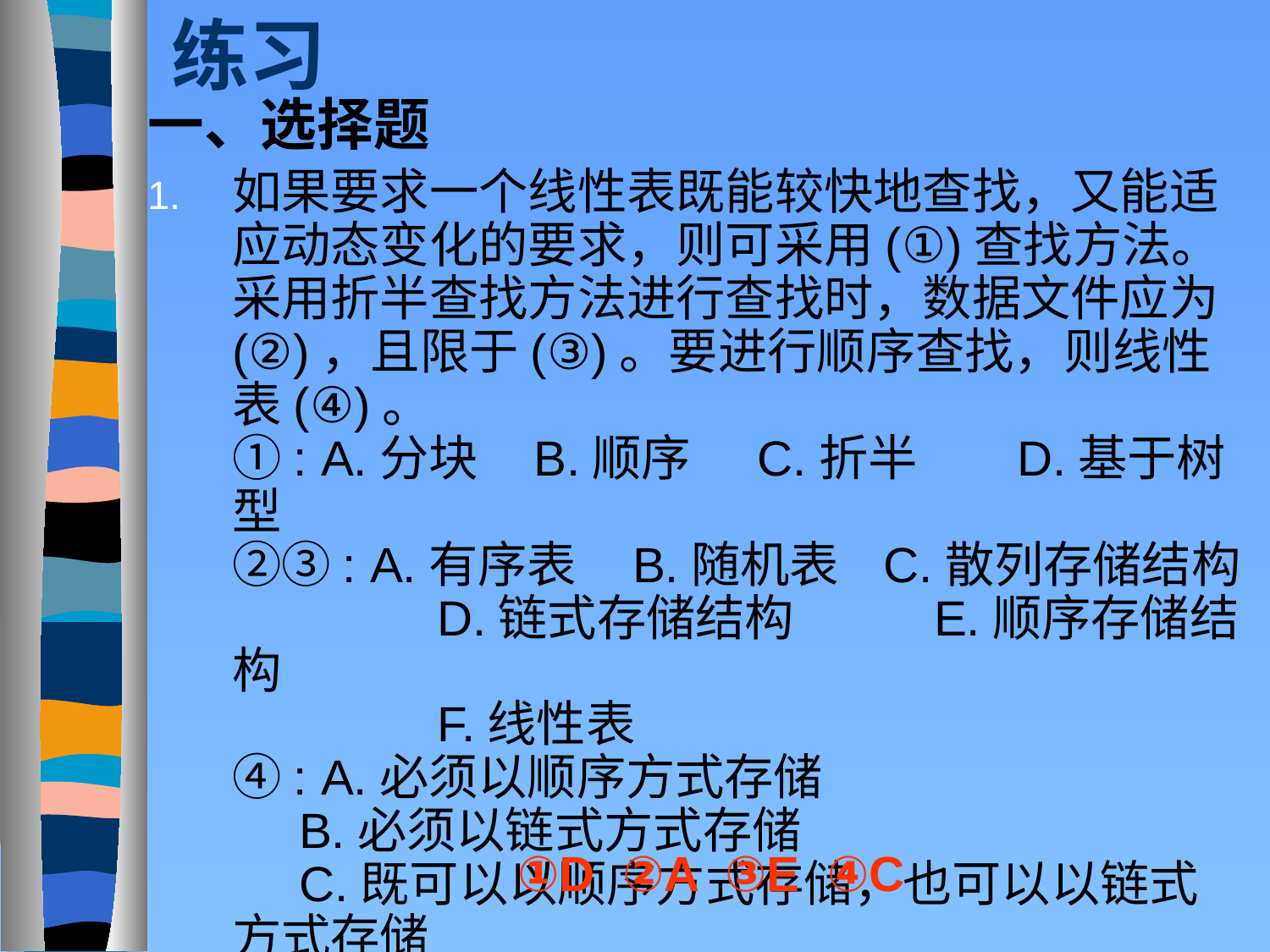

练习
一、选择题
如果要求一个线性表既能较快地查找，又能适应动态变化的要求，则可采用(①)查找方法。采用折半查找方法进行查找时，数据文件应为(②)，且限于(③)。要进行顺序查找，则线性表(④)。
①: A.分块    B.顺序     C.折半	 D.基于树型
②③: A.有序表    B.随机表   C.散列存储结构
	      D.链式存储结构	     E.顺序存储结构
	      F.线性表
④: A.必须以顺序方式存储
     B.必须以链式方式存储
     C.既可以以顺序方式存储，也可以以链式方式存储
①D  ②A  ③E  ④C